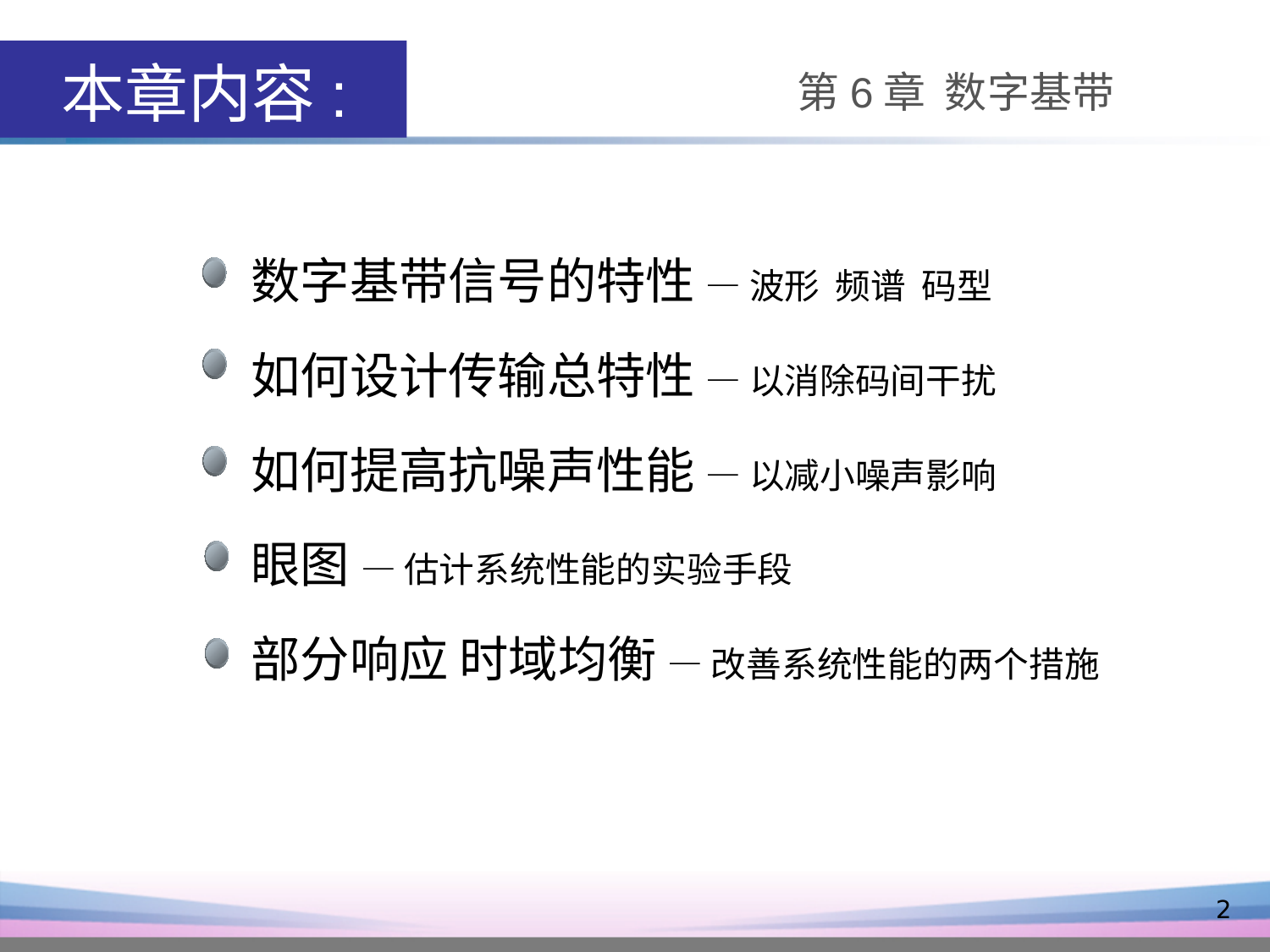

本章内容:
第6章  数字基带
数字基带信号的特性 — 波形  频谱  码型
如何设计传输总特性 — 以消除码间干扰
如何提高抗噪声性能 — 以减小噪声影响
眼图 — 估计系统性能的实验手段
部分响应 时域均衡 — 改善系统性能的两个措施

2